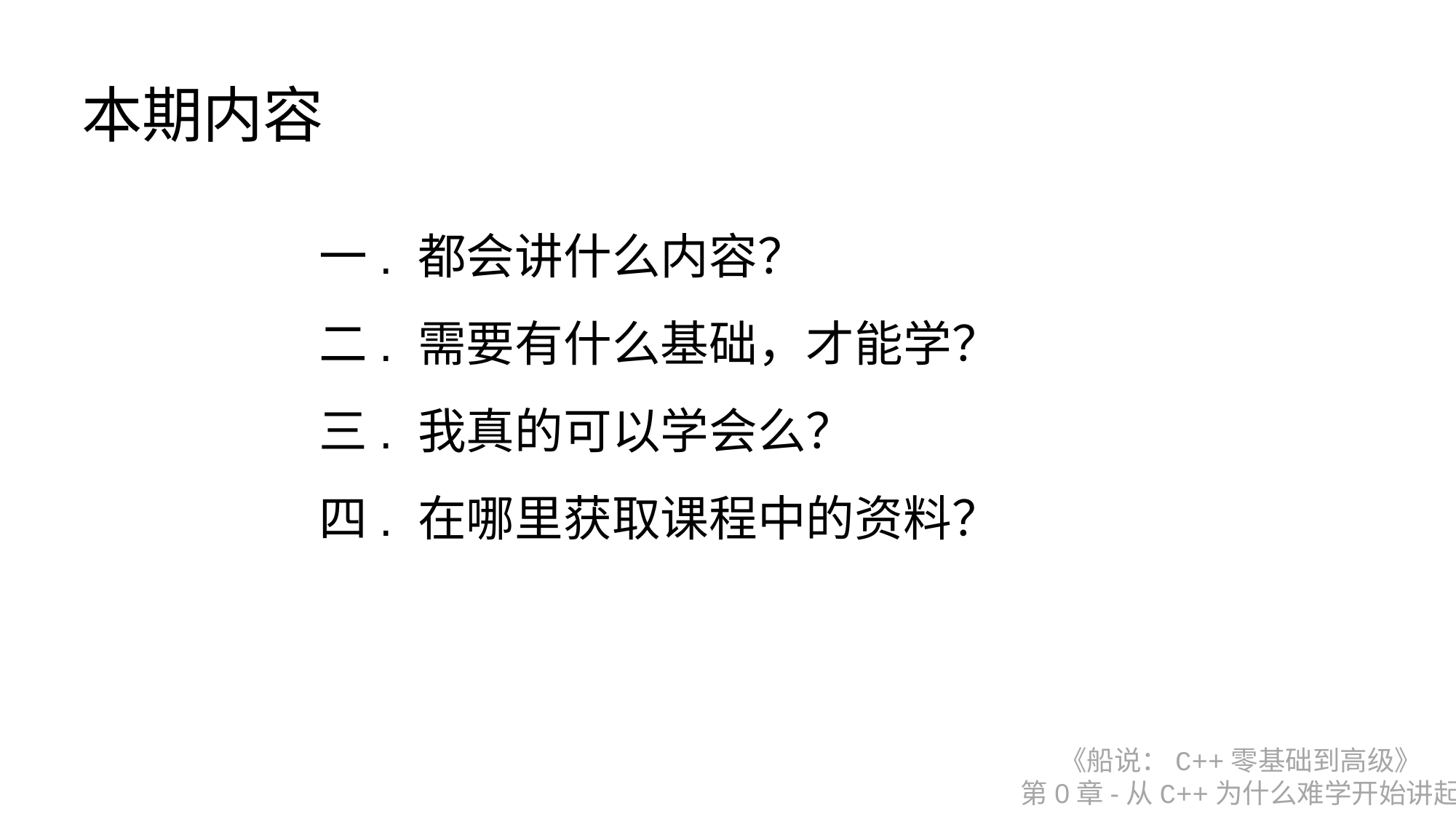

本期内容
一. 都会讲什么内容？
二. 需要有什么基础，才能学？
三. 我真的可以学会么？
四. 在哪里获取课程中的资料？